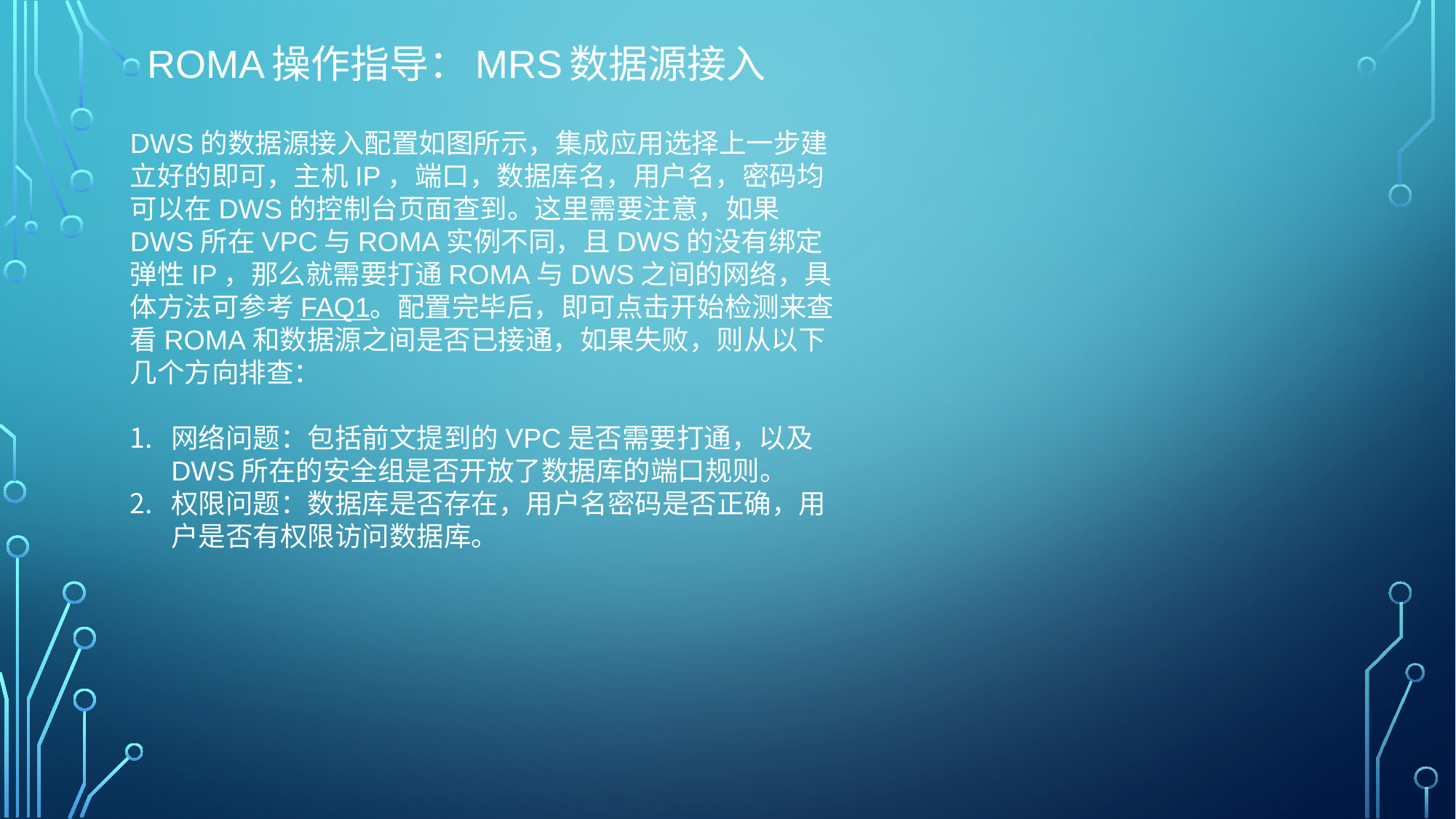

# ROMA操作指导：MRS数据源接入
DWS的数据源接入配置如图所示，集成应用选择上一步建立好的即可，主机IP，端口，数据库名，用户名，密码均可以在DWS的控制台页面查到。这里需要注意，如果DWS所在VPC与ROMA实例不同，且DWS的没有绑定弹性IP，那么就需要打通ROMA与DWS之间的网络，具体方法可参考FAQ1。配置完毕后，即可点击开始检测来查看ROMA和数据源之间是否已接通，如果失败，则从以下几个方向排查：

网络问题：包括前文提到的VPC是否需要打通，以及DWS所在的安全组是否开放了数据库的端口规则。
权限问题：数据库是否存在，用户名密码是否正确，用户是否有权限访问数据库。